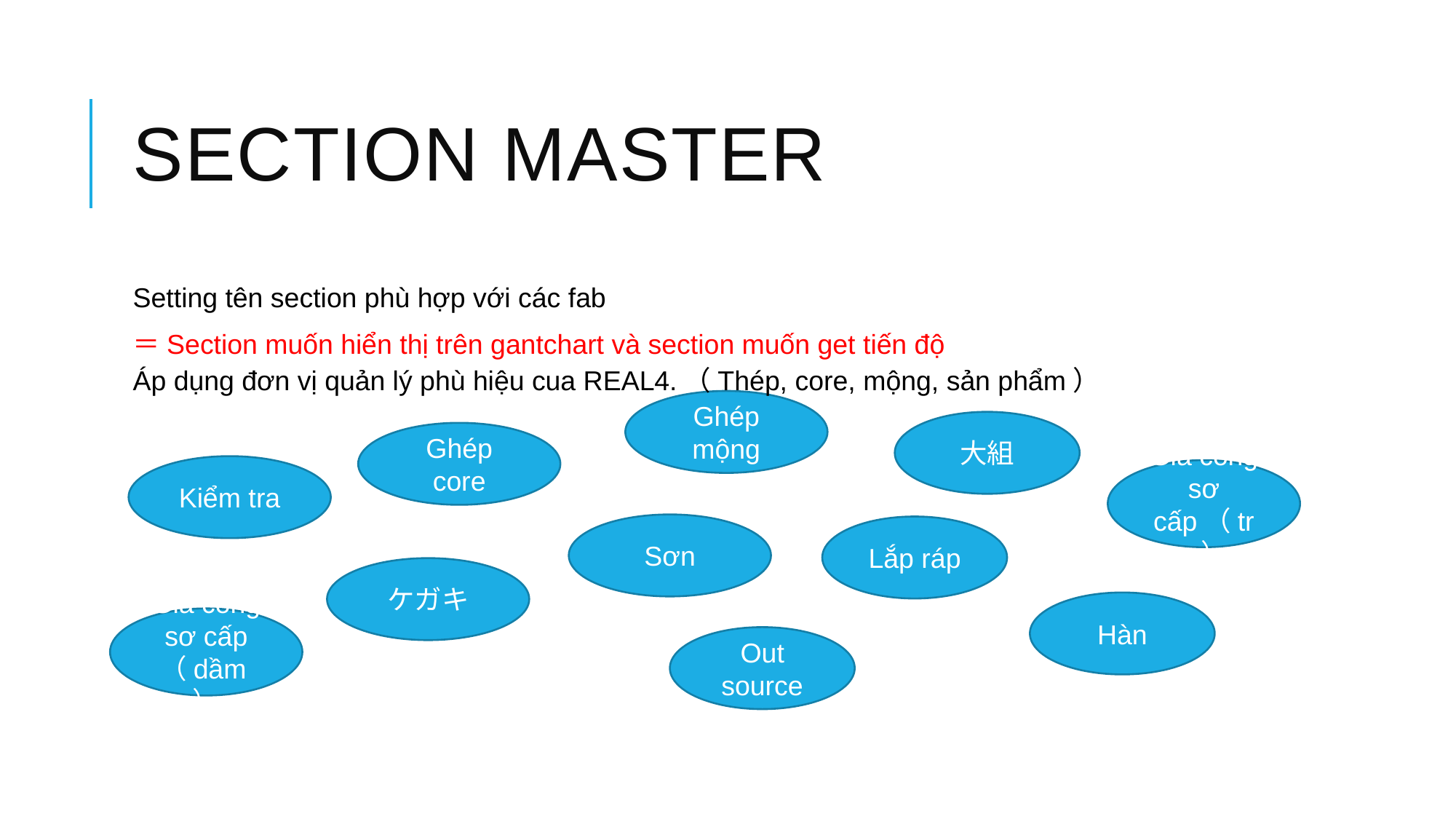

# Section master
Setting tên section phù hợp với các fab
＝Section muốn hiển thị trên gantchart và section muốn get tiến độ
Áp dụng đơn vị quản lý phù hiệu cua REAL4.（Thép, core, mộng, sản phẩm）
Ghép mộng
大組
Ghép core
Kiểm tra
Gia công sơ cấp（trụ）
Sơn
Lắp ráp
ケガキ
Hàn
Gia công sơ cấp
（dầm）
Out source